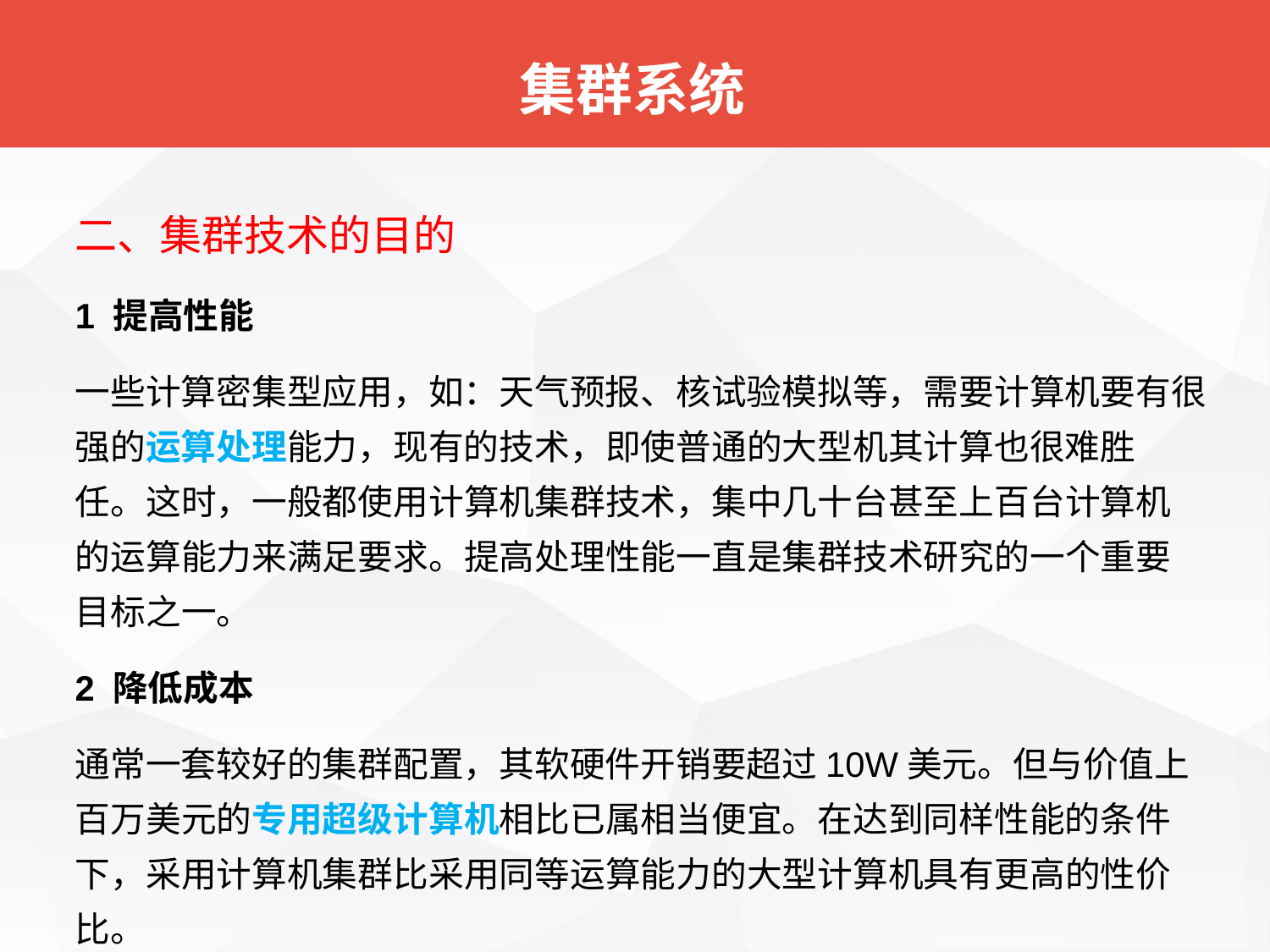

# 集群系统
二、集群技术的目的
	1 提高性能
一些计算密集型应用，如：天气预报、核试验模拟等，需要计算机要有很强的运算处理能力，现有的技术，即使普通的大型机其计算也很难胜任。这时，一般都使用计算机集群技术，集中几十台甚至上百台计算机的运算能力来满足要求。提高处理性能一直是集群技术研究的一个重要目标之一。
2 降低成本
通常一套较好的集群配置，其软硬件开销要超过10W美元。但与价值上百万美元的专用超级计算机相比已属相当便宜。在达到同样性能的条件下，采用计算机集群比采用同等运算能力的大型计算机具有更高的性价比。